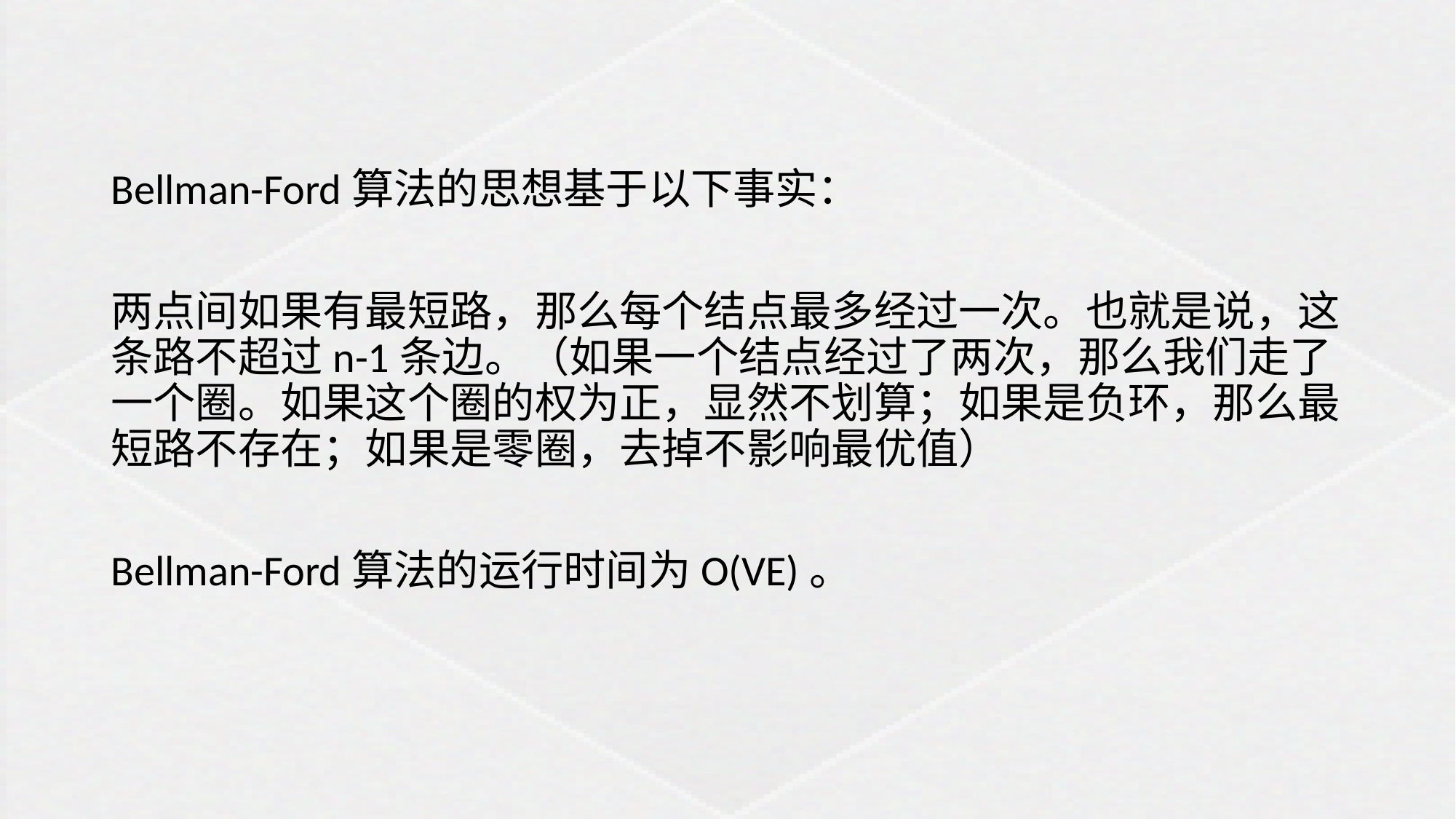

Bellman-Ford算法的思想基于以下事实：

两点间如果有最短路，那么每个结点最多经过一次。也就是说，这条路不超过n-1条边。（如果一个结点经过了两次，那么我们走了一个圈。如果这个圈的权为正，显然不划算；如果是负环，那么最短路不存在；如果是零圈，去掉不影响最优值）

Bellman-Ford算法的运行时间为O(VE)。